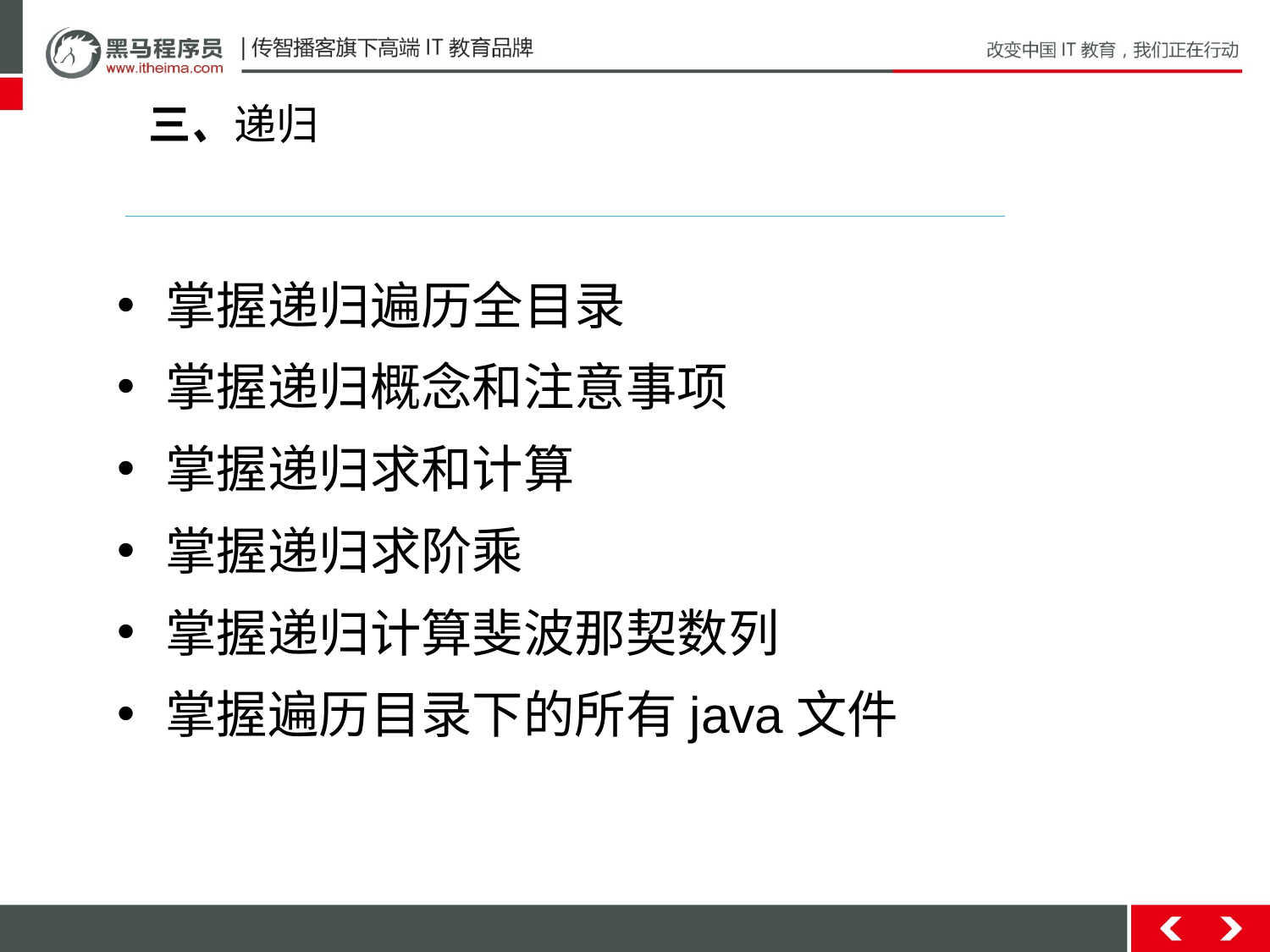

三、递归
掌握递归遍历全目录
掌握递归概念和注意事项
掌握递归求和计算
掌握递归求阶乘
掌握递归计算斐波那契数列
掌握遍历目录下的所有java文件